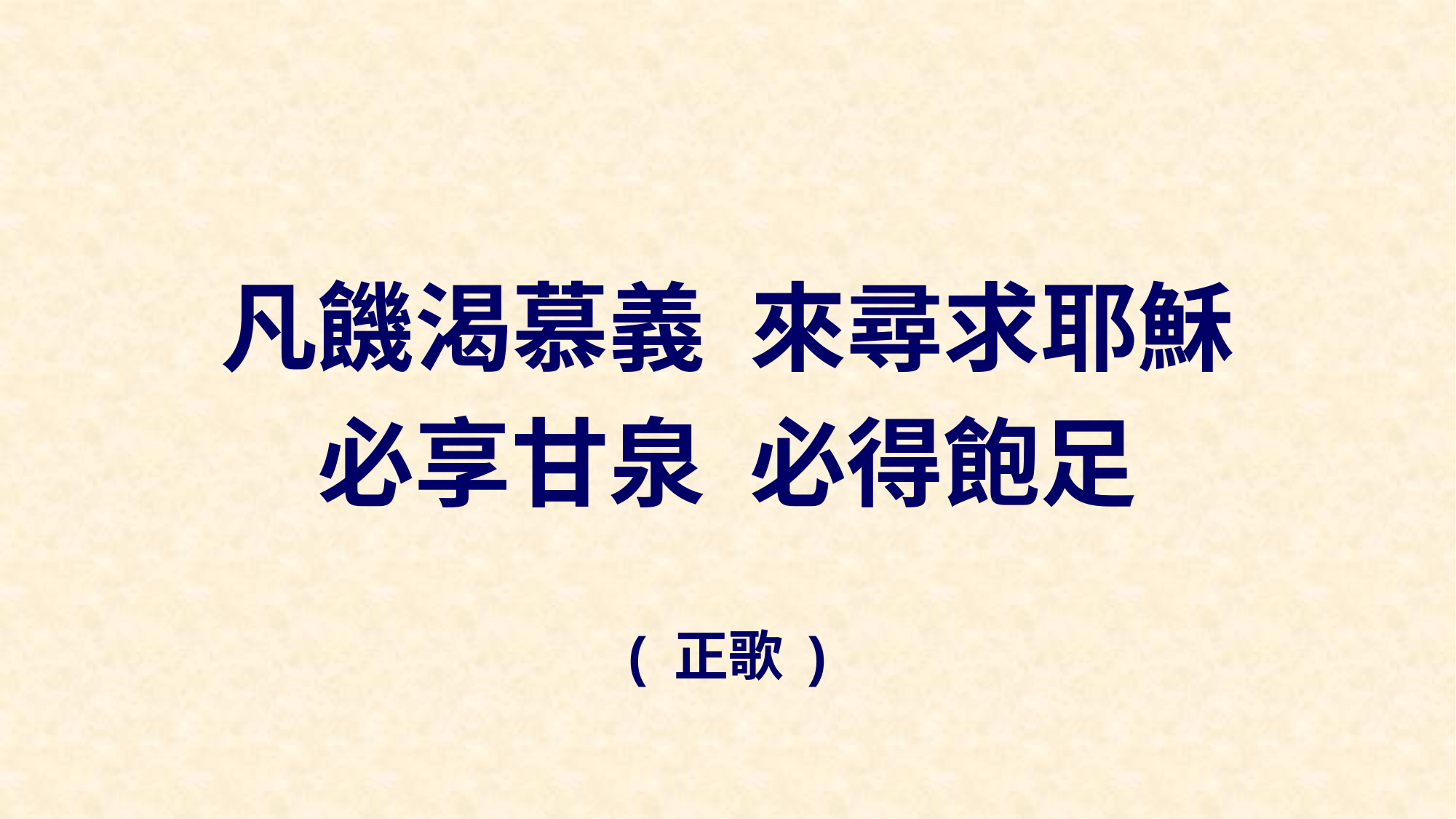

凡饑渴慕義  來尋求耶穌
必享甘泉  必得飽足
( 正歌 )